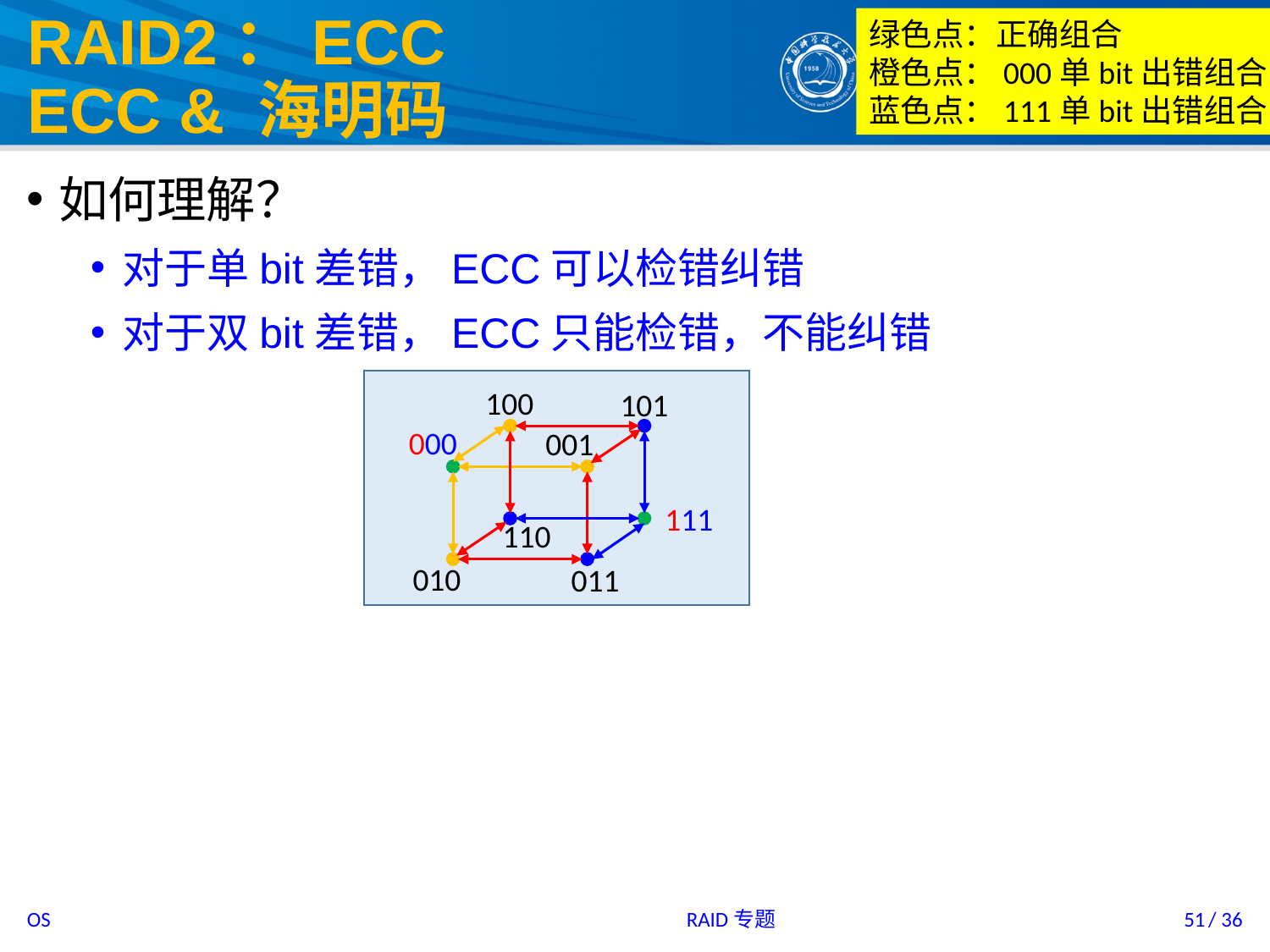

绿色点：正确组合
橙色点：000单bit出错组合
蓝色点：111单bit出错组合
# RAID2：ECC ECC & 海明码
如何理解？
对于单bit差错，ECC可以检错纠错
对于双bit差错，ECC只能检错，不能纠错

100
101
000
001

111
110

010
011

RAID专题
51